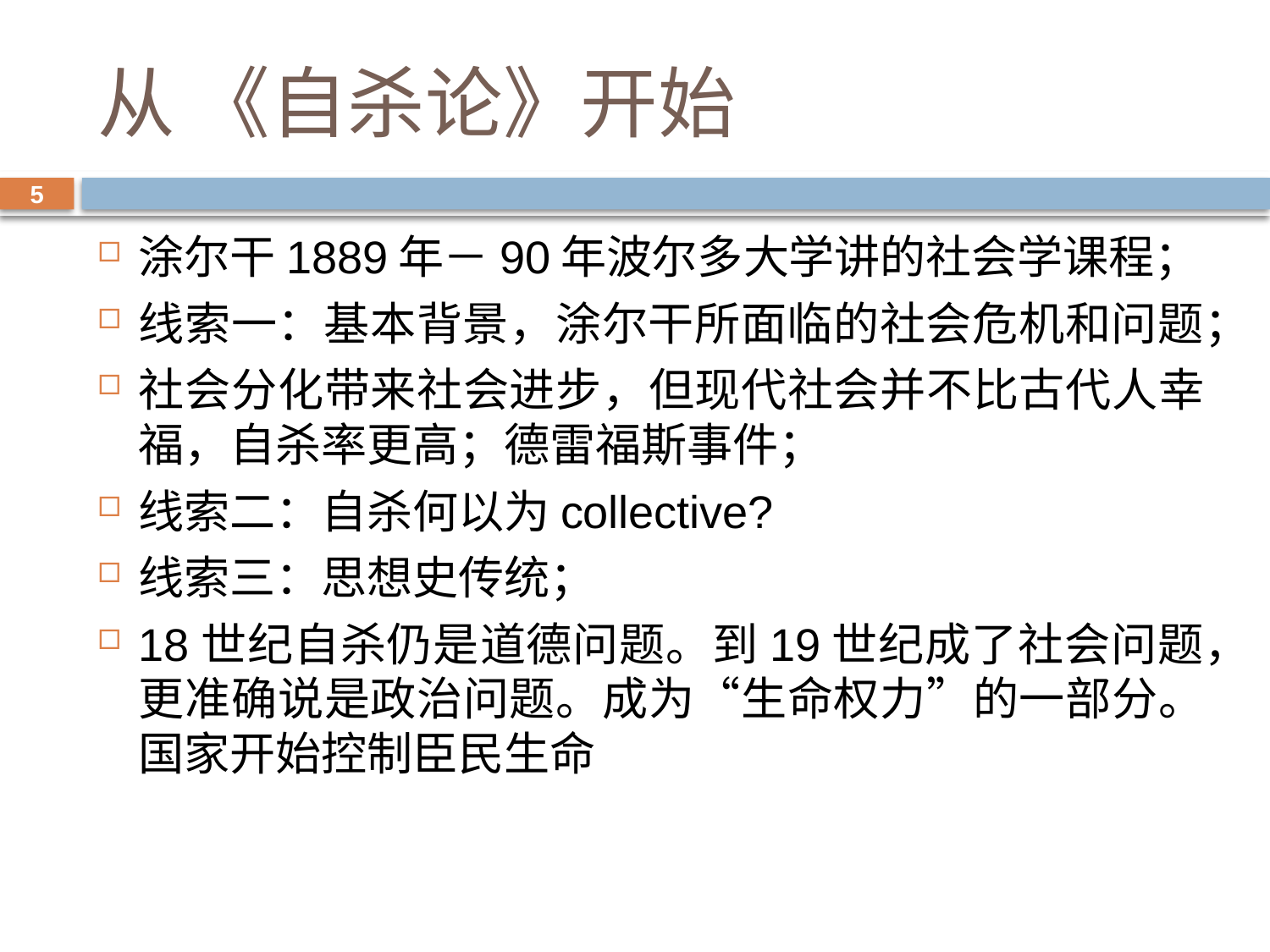

# 从 《自杀论》开始
5
涂尔干1889年－90年波尔多大学讲的社会学课程；
线索一：基本背景，涂尔干所面临的社会危机和问题；
社会分化带来社会进步，但现代社会并不比古代人幸福，自杀率更高；德雷福斯事件；
线索二：自杀何以为collective?
线索三：思想史传统；
18世纪自杀仍是道德问题。到19世纪成了社会问题，更准确说是政治问题。成为“生命权力”的一部分。国家开始控制臣民生命